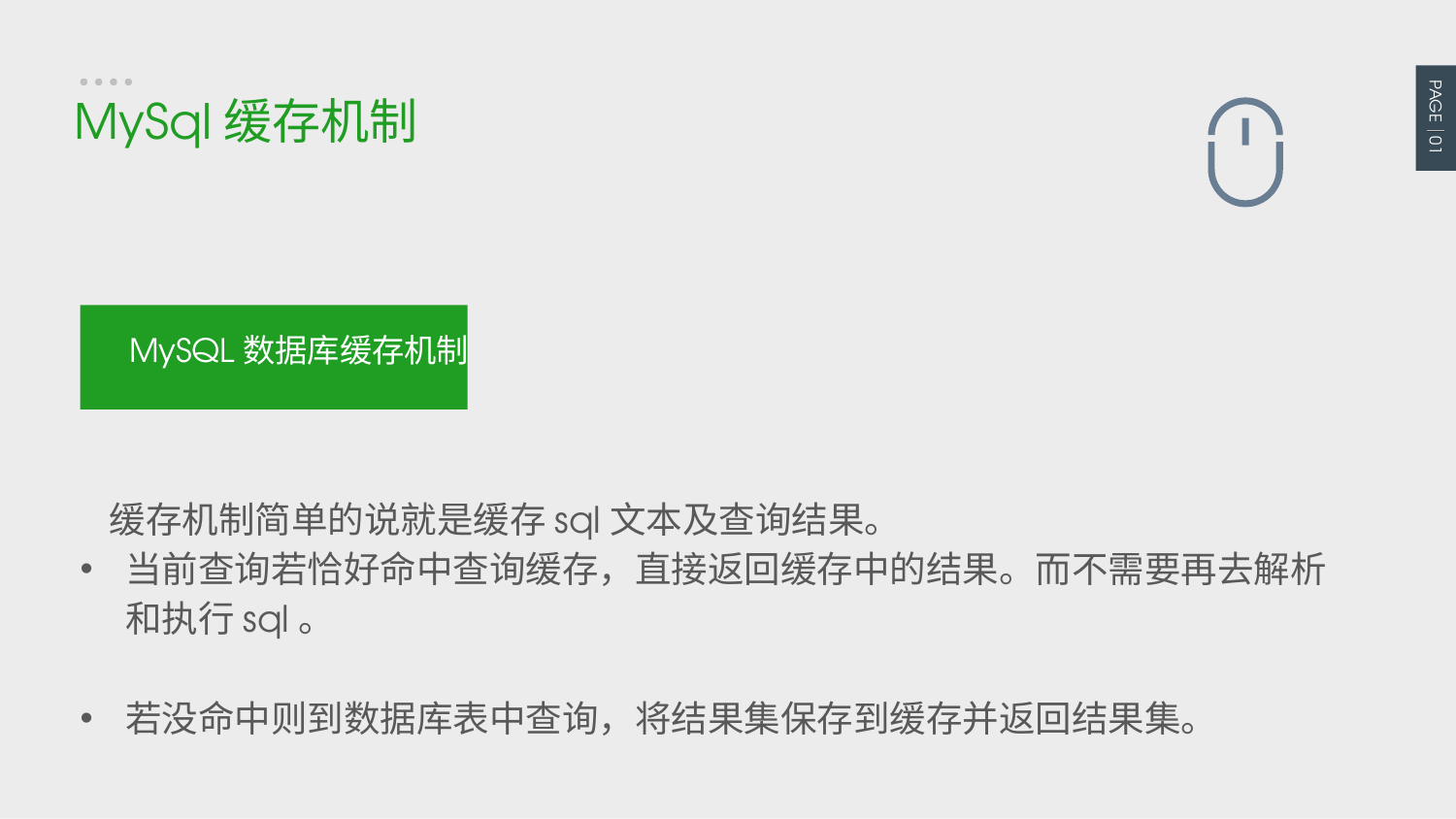

PAGE   01
MySql缓存机制

MySQL数据库缓存机制
PPT模板：www.1ppt.com/moban/                  PPT素材：www.1ppt.com/sucai/
PPT背景：www.1ppt.com/beijing/                   PPT图表：www.1ppt.com/tubiao/
PPT下载：www.1ppt.com/xiazai/                     PPT教程： www.1ppt.com/powerpoint/
资料下载：www.1ppt.com/ziliao/                   范文下载：www.1ppt.com/fanwen/
试卷下载：www.1ppt.com/shiti/                     教案下载：www.1ppt.com/jiaoan/
PPT论坛：www.1ppt.cn                                     PPT课件：www.1ppt.com/kejian/
语文课件：www.1ppt.com/kejian/yuwen/    数学课件：www.1ppt.com/kejian/shuxue/
英语课件：www.1ppt.com/kejian/yingyu/    美术课件：www.1ppt.com/kejian/meishu/
科学课件：www.1ppt.com/kejian/kexue/     物理课件：www.1ppt.com/kejian/wuli/
化学课件：www.1ppt.com/kejian/huaxue/  生物课件：www.1ppt.com/kejian/shengwu/
地理课件：www.1ppt.com/kejian/dili/          历史课件：www.1ppt.com/kejian/lishi/
   缓存机制简单的说就是缓存sql文本及查询结果。
当前查询若恰好命中查询缓存，直接返回缓存中的结果。而不需要再去解析和执行sql。

若没命中则到数据库表中查询，将结果集保存到缓存并返回结果集。